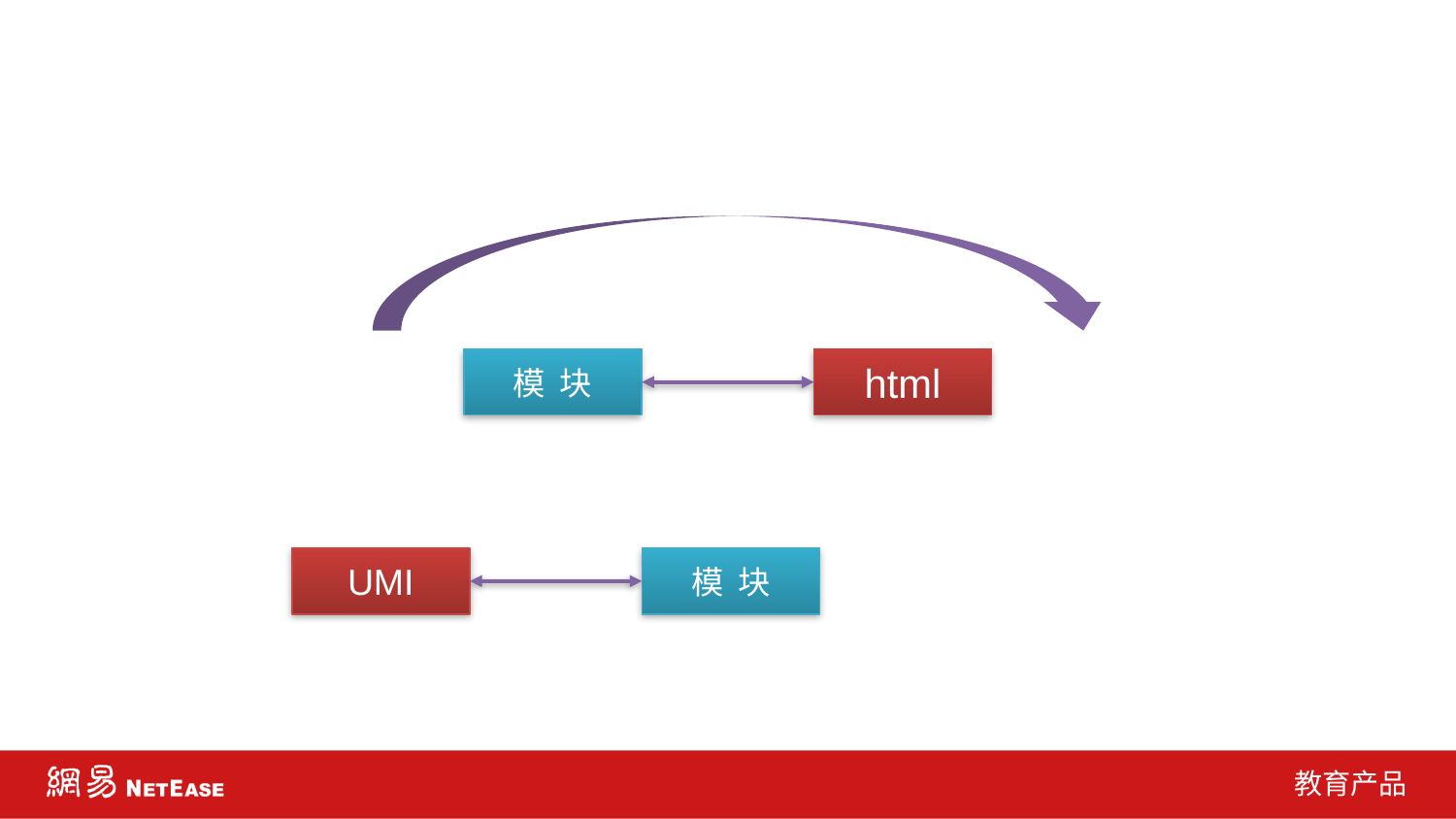

模  块
html
UMI
模  块
教育产品